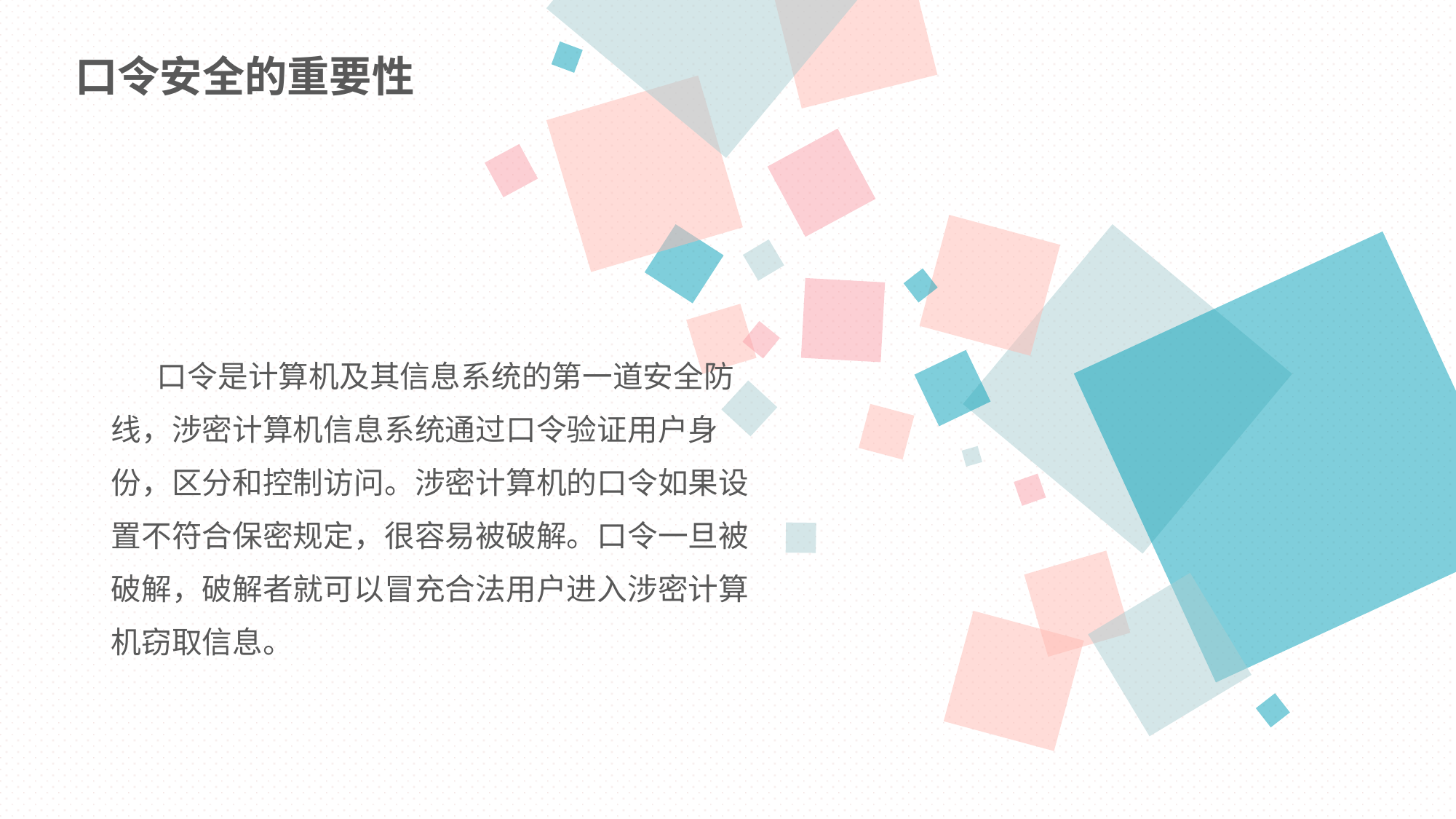

口令安全的重要性
      口令是计算机及其信息系统的第一道安全防线，涉密计算机信息系统通过口令验证用户身份，区分和控制访问。涉密计算机的口令如果设置不符合保密规定，很容易被破解。口令一旦被破解，破解者就可以冒充合法用户进入涉密计算机窃取信息。